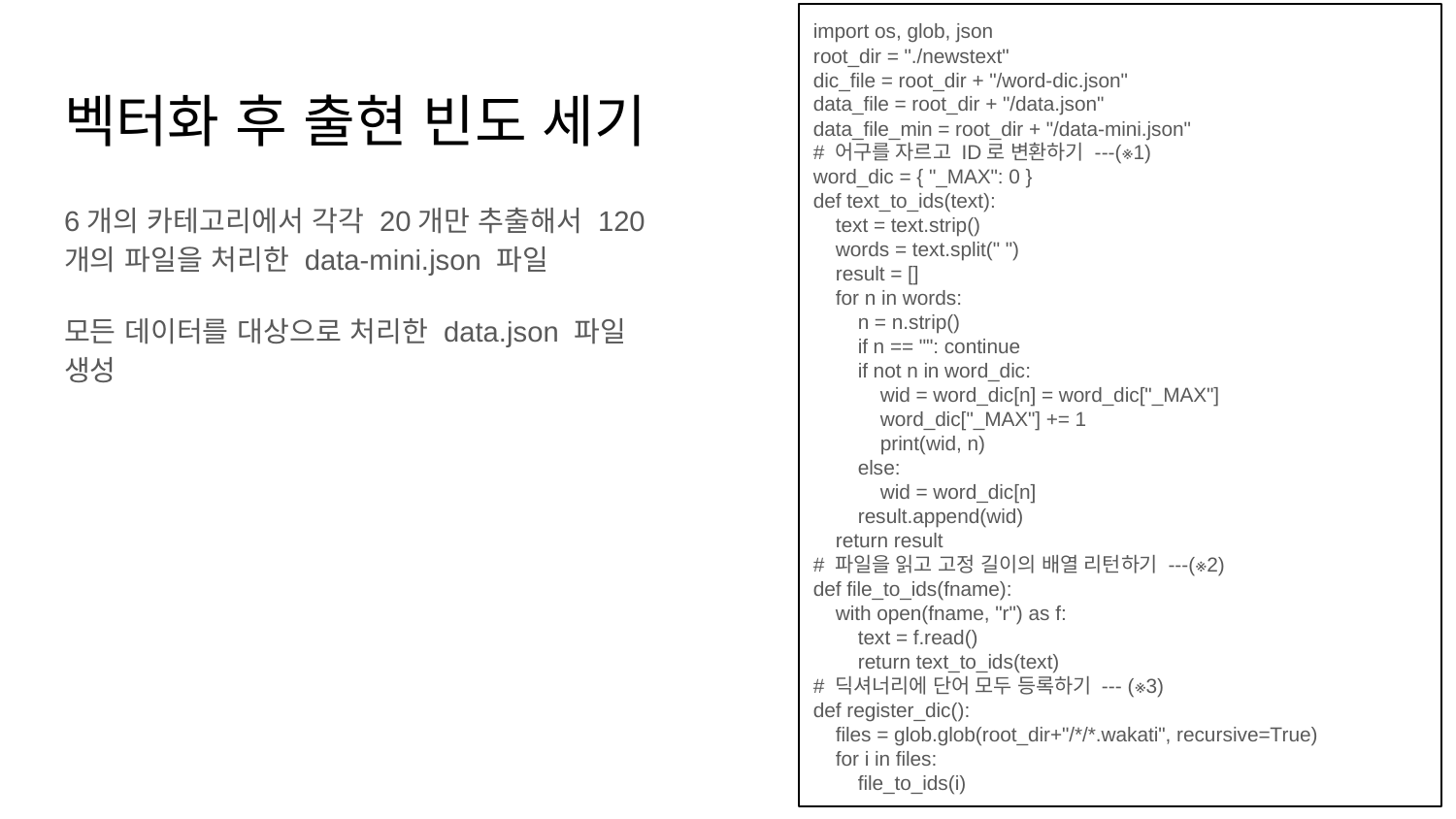

import os, glob, json
root_dir = "./newstext"
dic_file = root_dir + "/word-dic.json"
data_file = root_dir + "/data.json"
data_file_min = root_dir + "/data-mini.json"
# 어구를 자르고 ID로 변환하기 ---(※1)
word_dic = { "_MAX": 0 }
def text_to_ids(text):
    text = text.strip()
    words = text.split(" ")
    result = []
    for n in words:
        n = n.strip()
        if n == "": continue
        if not n in word_dic:
            wid = word_dic[n] = word_dic["_MAX"]
            word_dic["_MAX"] += 1
            print(wid, n)
        else:
            wid = word_dic[n]
        result.append(wid)
    return result
# 파일을 읽고 고정 길이의 배열 리턴하기 ---(※2)
def file_to_ids(fname):
    with open(fname, "r") as f:
        text = f.read()
        return text_to_ids(text)
# 딕셔너리에 단어 모두 등록하기 --- (※3)
def register_dic():
    files = glob.glob(root_dir+"/*/*.wakati", recursive=True)
    for i in files:
        file_to_ids(i)
# 벡터화 후 출현 빈도 세기
6개의 카테고리에서 각각 20개만 추출해서 120개의 파일을 처리한 data-mini.json 파일
모든 데이터를 대상으로 처리한 data.json 파일 생성